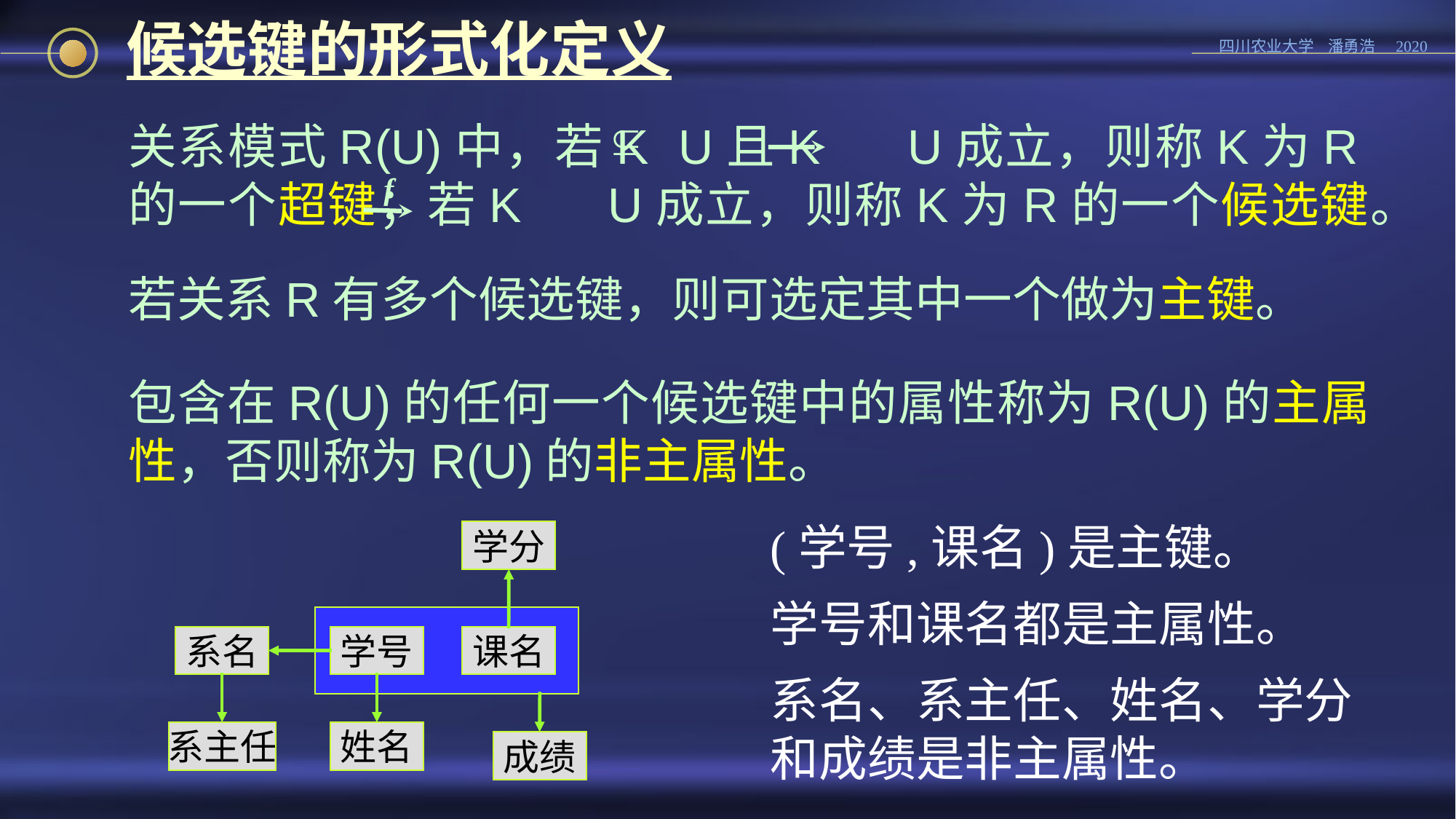

# 候选键的形式化定义
⊆
关系模式R(U)中，若K  U且K　 U成立，则称K为R的一个超键；若K　 U成立，则称K为R的一个候选键。
若关系R有多个候选键，则可选定其中一个做为主键。
包含在R(U)的任何一个候选键中的属性称为R(U)的主属性，否则称为R(U)的非主属性。
f

(学号,课名)是主键。
学号和课名都是主属性。
系名、系主任、姓名、学分和成绩是非主属性。
学分

系名
学号
课名
系主任
姓名
成绩